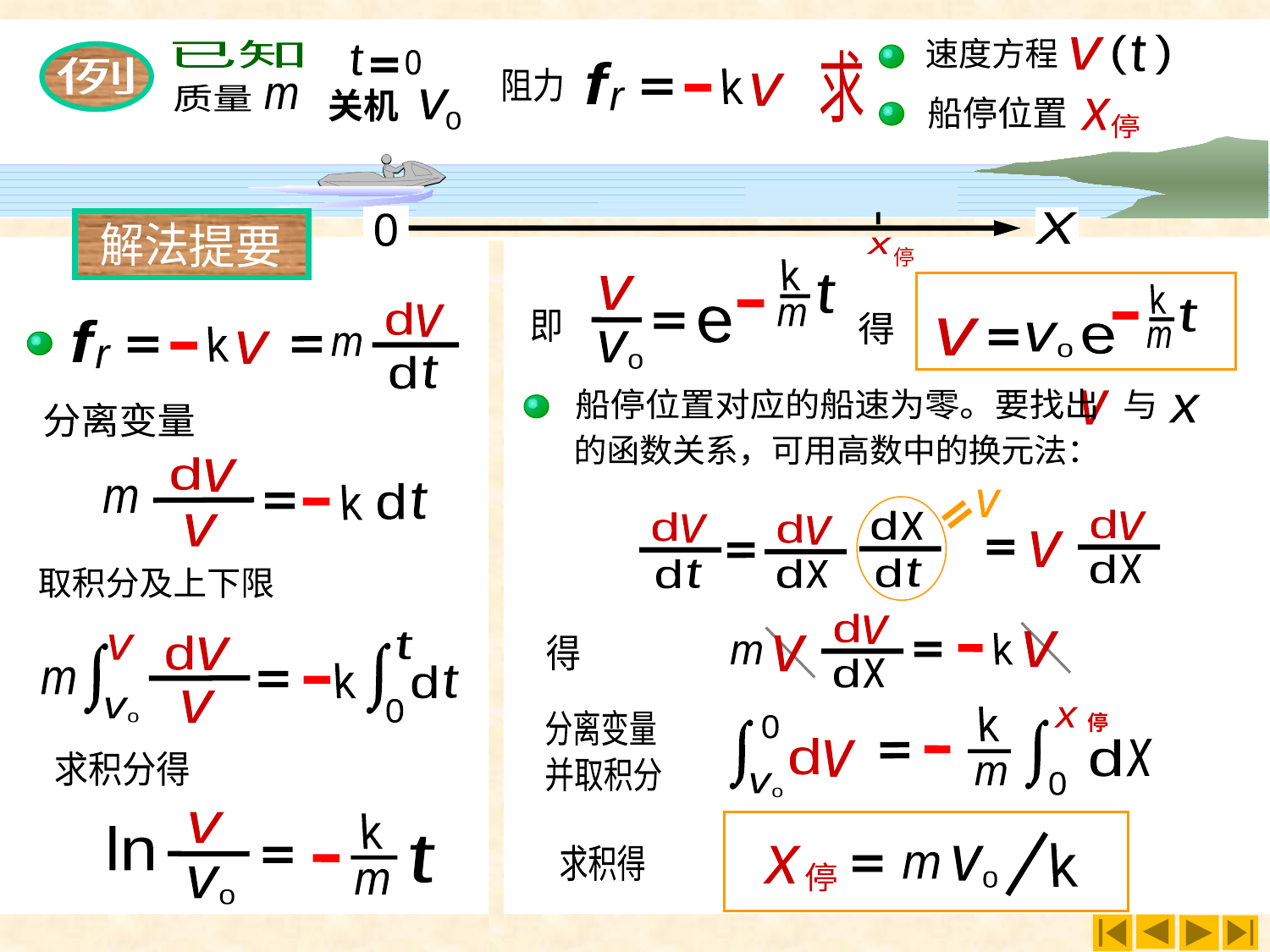

例
(
(
t
v
速度方程

求
船停位置
x

停
已知

例
m
质量
t
0

关机
v
0
f
阻力
k
v

r

0

X

x
停

解法
提要
d
v
f

k
v

m

r

d
t

k

m
t
v

e
即

v
0

k

m
t
得

v
v
0
e

船停位置对应的船速为零。要找出   与
v
x

的函数关系，可用高数中的换元法：
分离变量
d
v
d
t
k
m

v
v

d
v
v

d
x

d
x
d
v

d
t
d
v

d
t

d
x
取积分及上下限
t
v
d
v

k
d
t
m

v
v
0
0
d
v
v

d
x

v
k

得
m

停
x
k
分离变量
并取积分
0

v
0

d
v
x
d

m
0
求积分得
v
k
ln
t

v
0
m

k
求积得
x
v
0
m

停